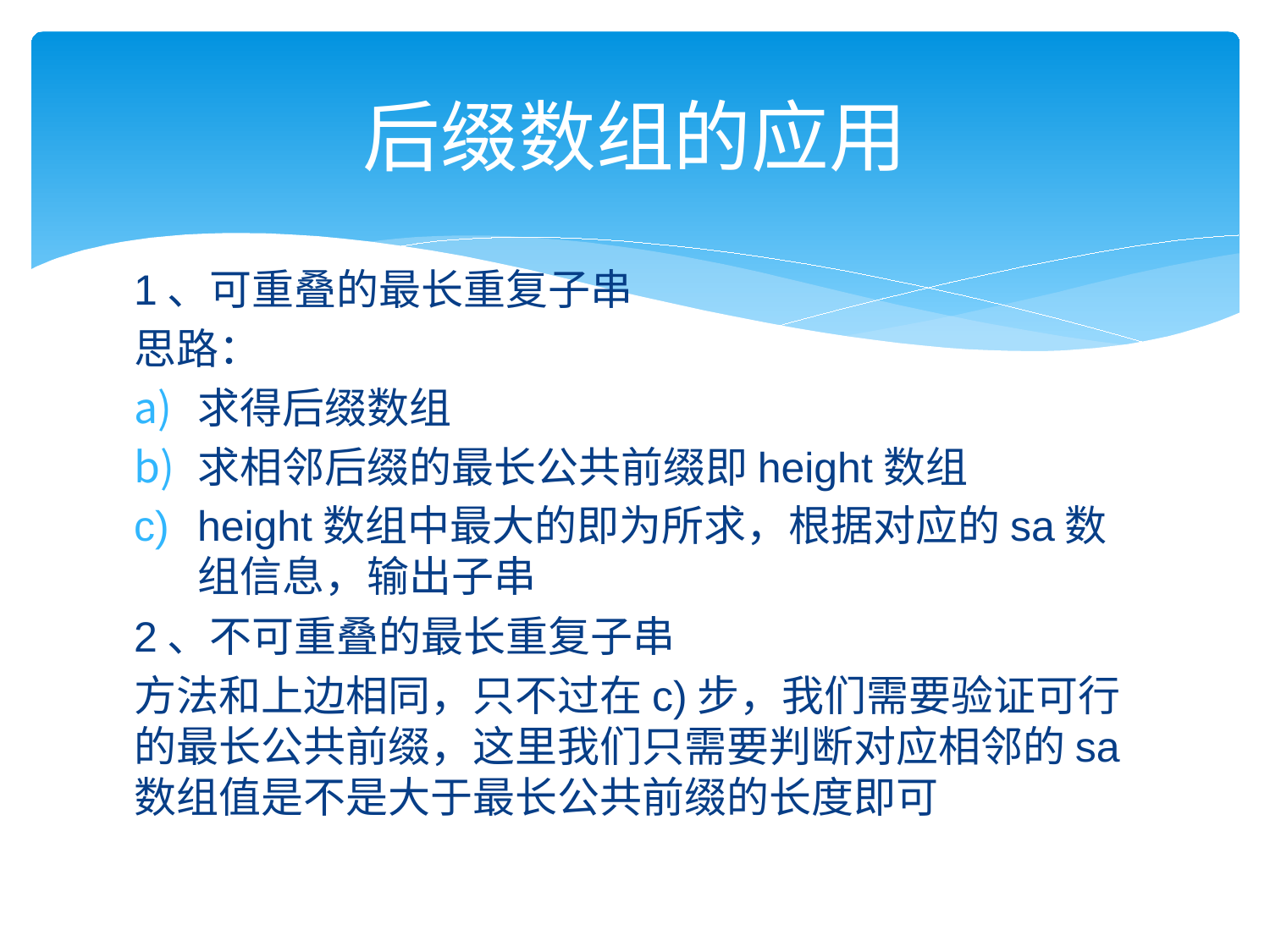

# 后缀数组的应用
1、可重叠的最长重复子串
思路：
求得后缀数组
求相邻后缀的最长公共前缀即height数组
height数组中最大的即为所求，根据对应的sa数组信息，输出子串
2、不可重叠的最长重复子串
方法和上边相同，只不过在c)步，我们需要验证可行的最长公共前缀，这里我们只需要判断对应相邻的sa数组值是不是大于最长公共前缀的长度即可